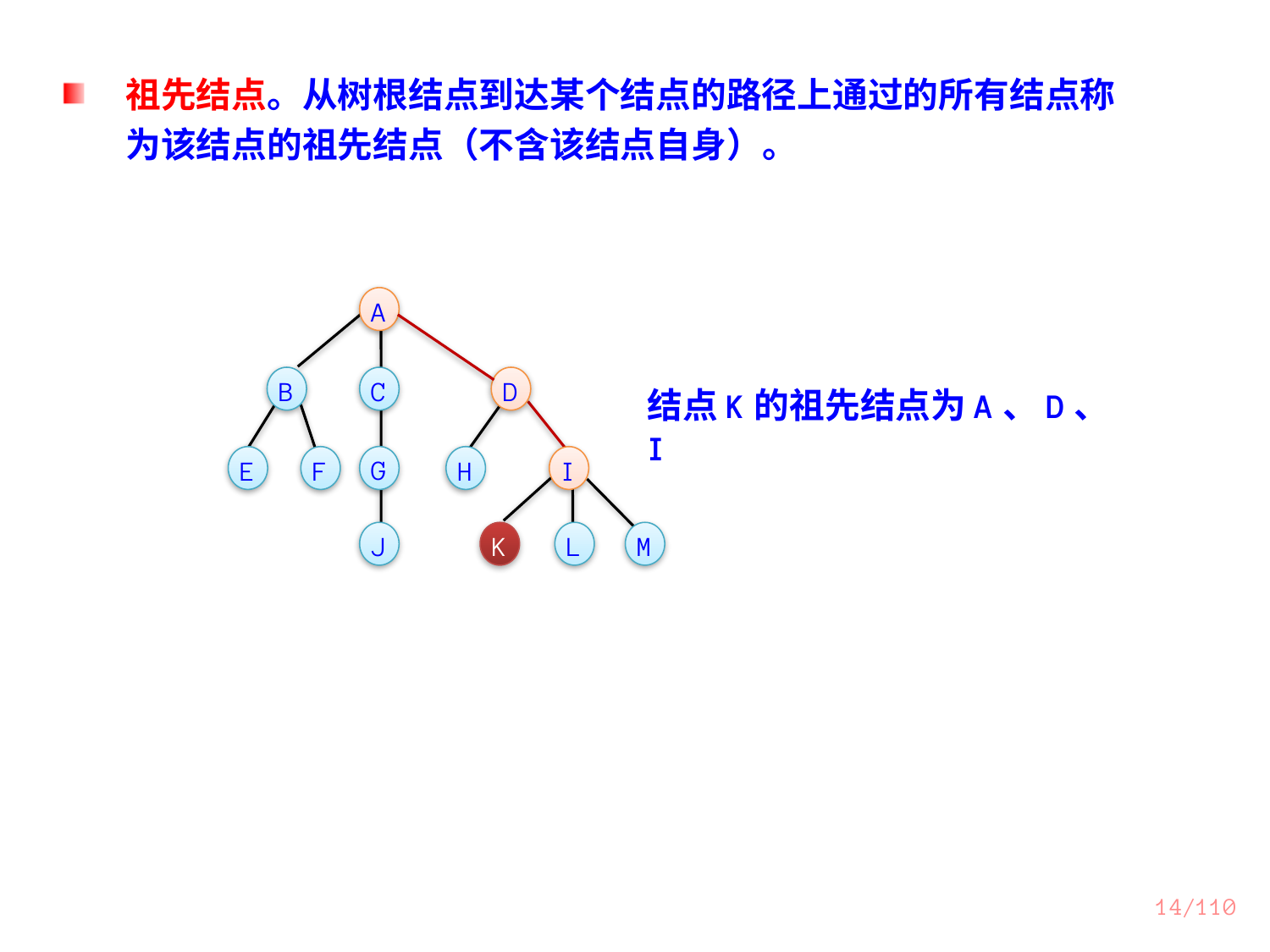

祖先结点。从树根结点到达某个结点的路径上通过的所有结点称为该结点的祖先结点（不含该结点自身）。
A

B
C
D

G
E
F
H
I

J
K
L
M
结点K的祖先结点为A、D、I
14/110